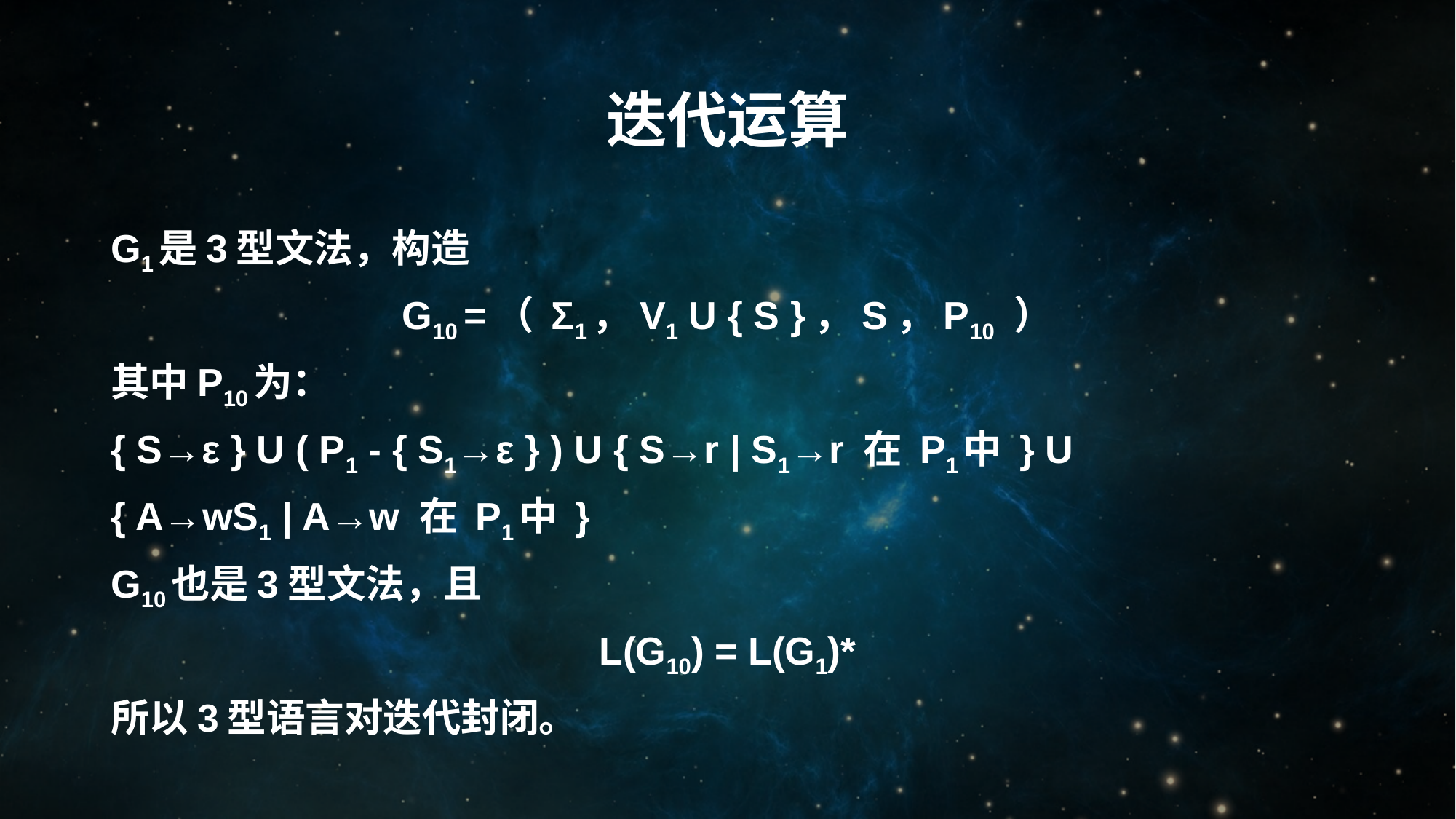

# 迭代运算
G1是3型文法，构造
G10 =（ Σ1，V1 U { S }，S，P10 ）
其中P10为：
{ S→ε } U ( P1 - { S1→ε } ) U { S→r | S1→r 在 P1中 } U
{ A→wS1 | A→w 在 P1中 }
G10也是3型文法，且
L(G10) = L(G1)*
所以3型语言对迭代封闭。